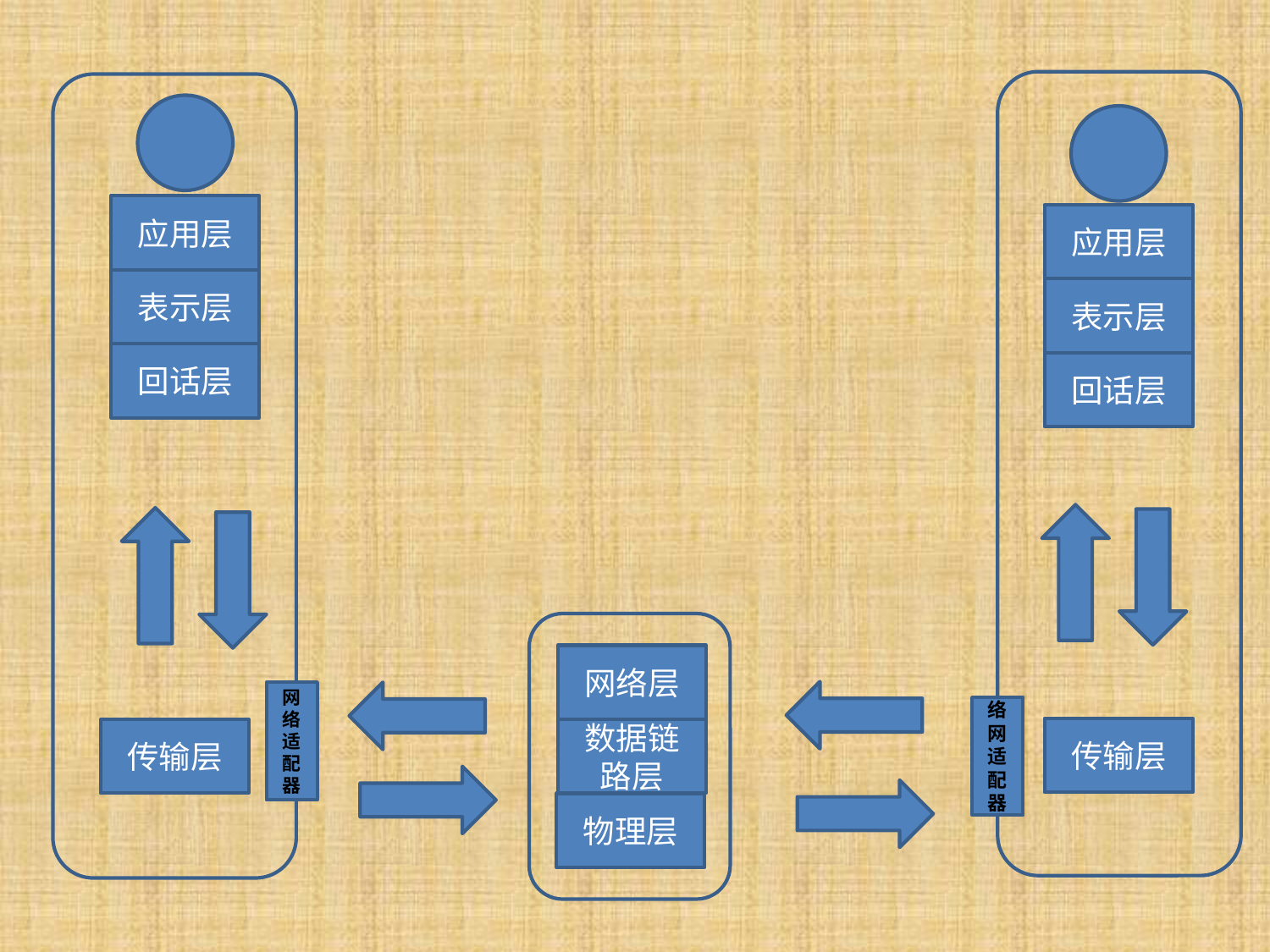

应用层

应用层

表示层
表示层
回话层
回话层

网络层

网络适配器

络网适配器
传输层
传输层
数据链路层

物理层